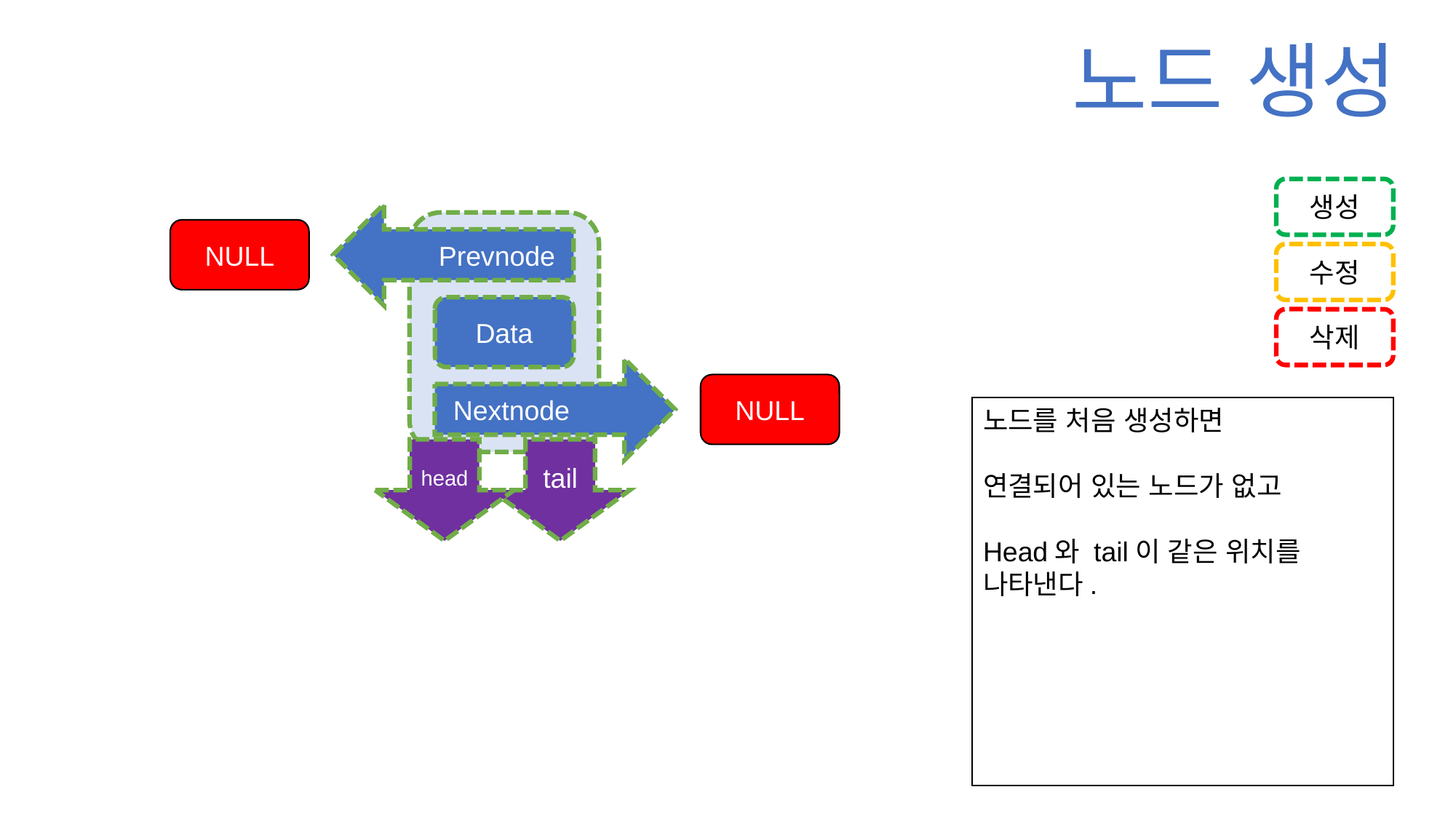

노드 생성
생성
Prevnode

NULL
수정
Data
삭제
 Nextnode
NULL
노드를 처음 생성하면

연결되어 있는 노드가 없고

Head와 tail이 같은 위치를 나타낸다.
head
tail